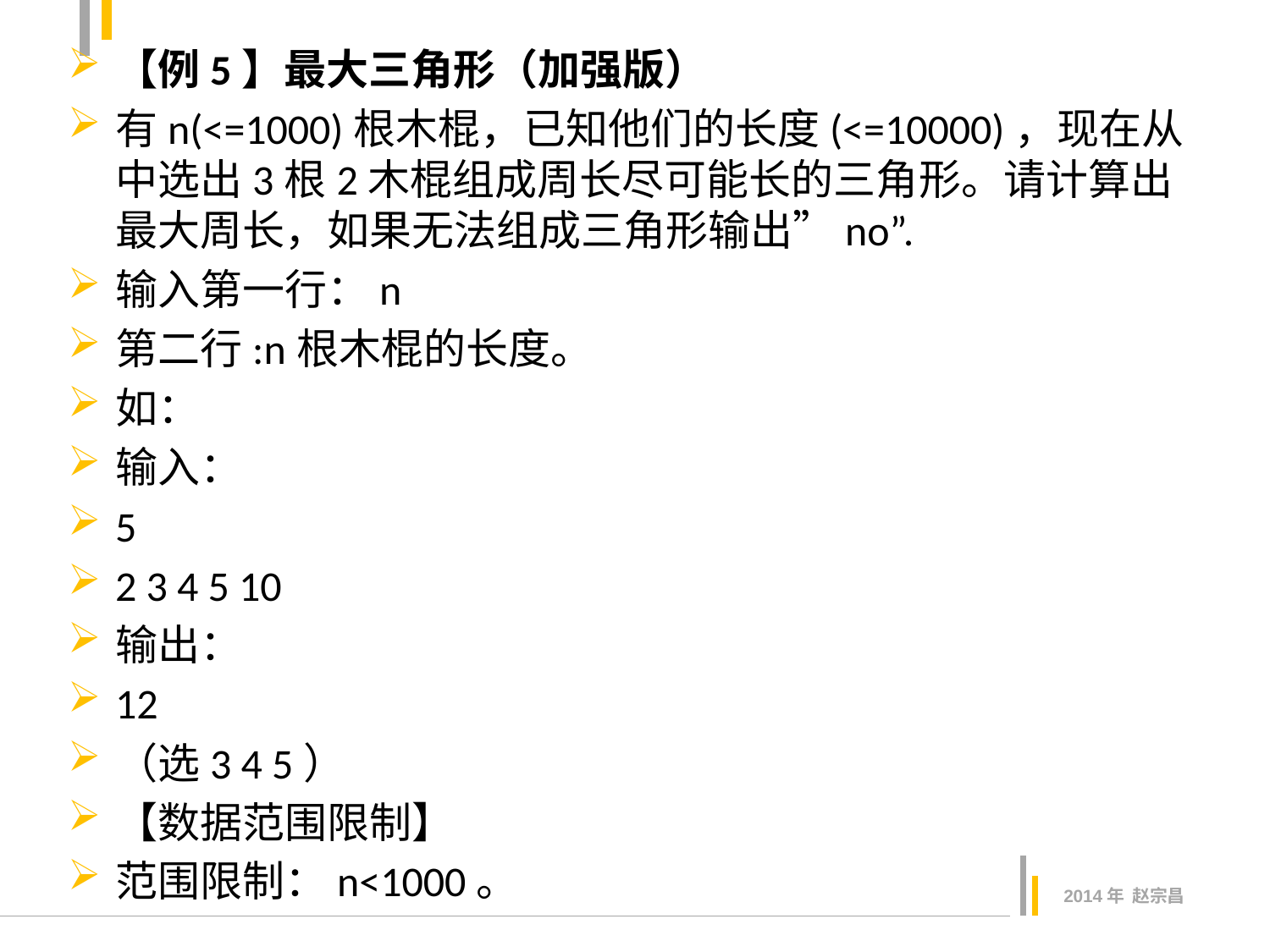

【例5】最大三角形（加强版）
有n(<=1000)根木棍，已知他们的长度(<=10000)，现在从中选出3根2木棍组成周长尽可能长的三角形。请计算出最大周长，如果无法组成三角形输出”no”.
输入第一行：n
第二行:n根木棍的长度。
如：
输入：
5
2 3 4 5 10
输出：
12
（选3 4 5）
【数据范围限制】
范围限制：n<1000。